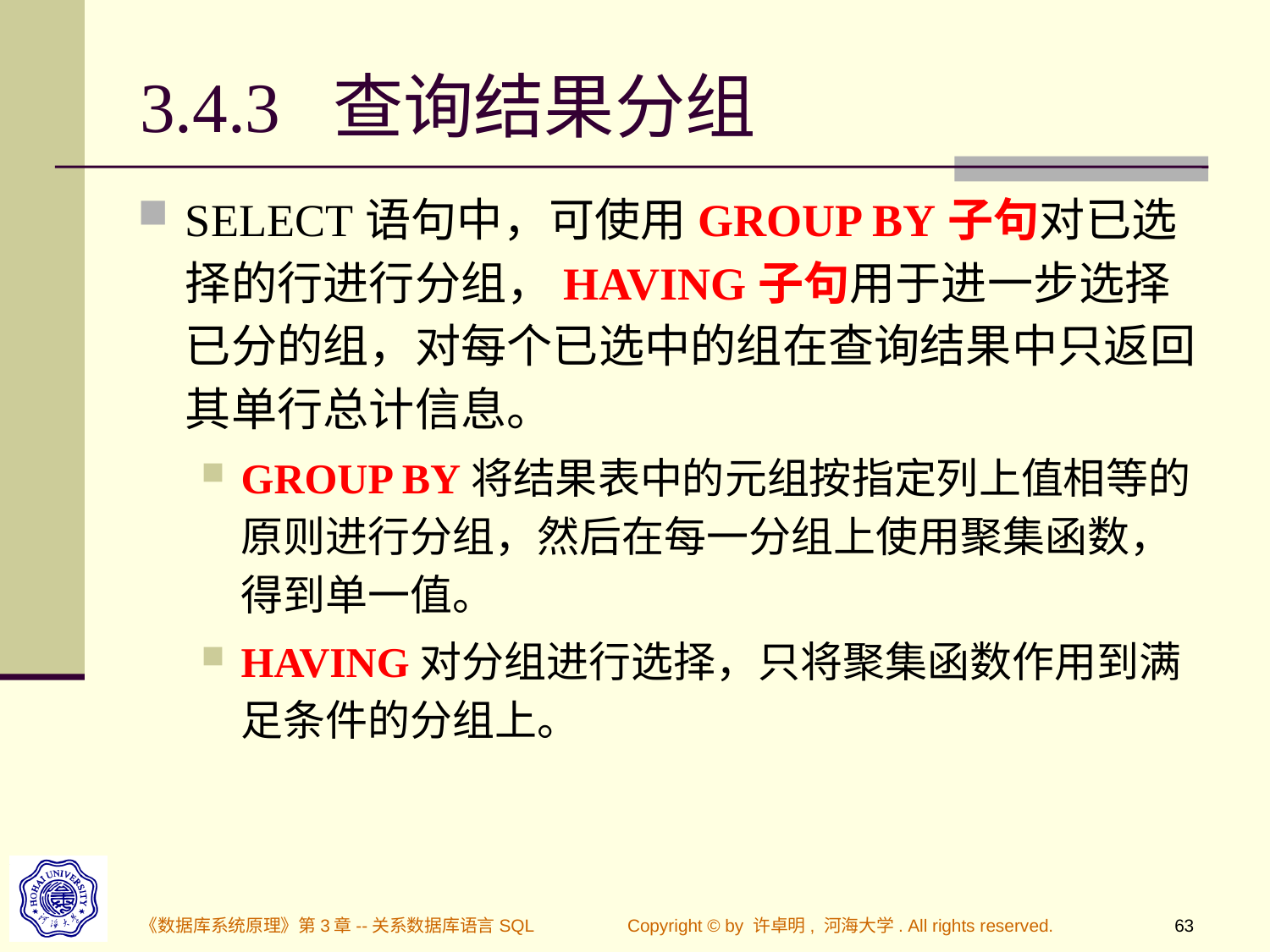

# 3.4.3  查询结果分组
SELECT语句中，可使用GROUP BY子句对已选择的行进行分组，HAVING子句用于进一步选择已分的组，对每个已选中的组在查询结果中只返回其单行总计信息。
GROUP BY将结果表中的元组按指定列上值相等的原则进行分组，然后在每一分组上使用聚集函数，得到单一值。
HAVING对分组进行选择，只将聚集函数作用到满足条件的分组上。
《数据库系统原理》第3章--关系数据库语言SQL
Copyright © by 许卓明, 河海大学. All rights reserved.
63